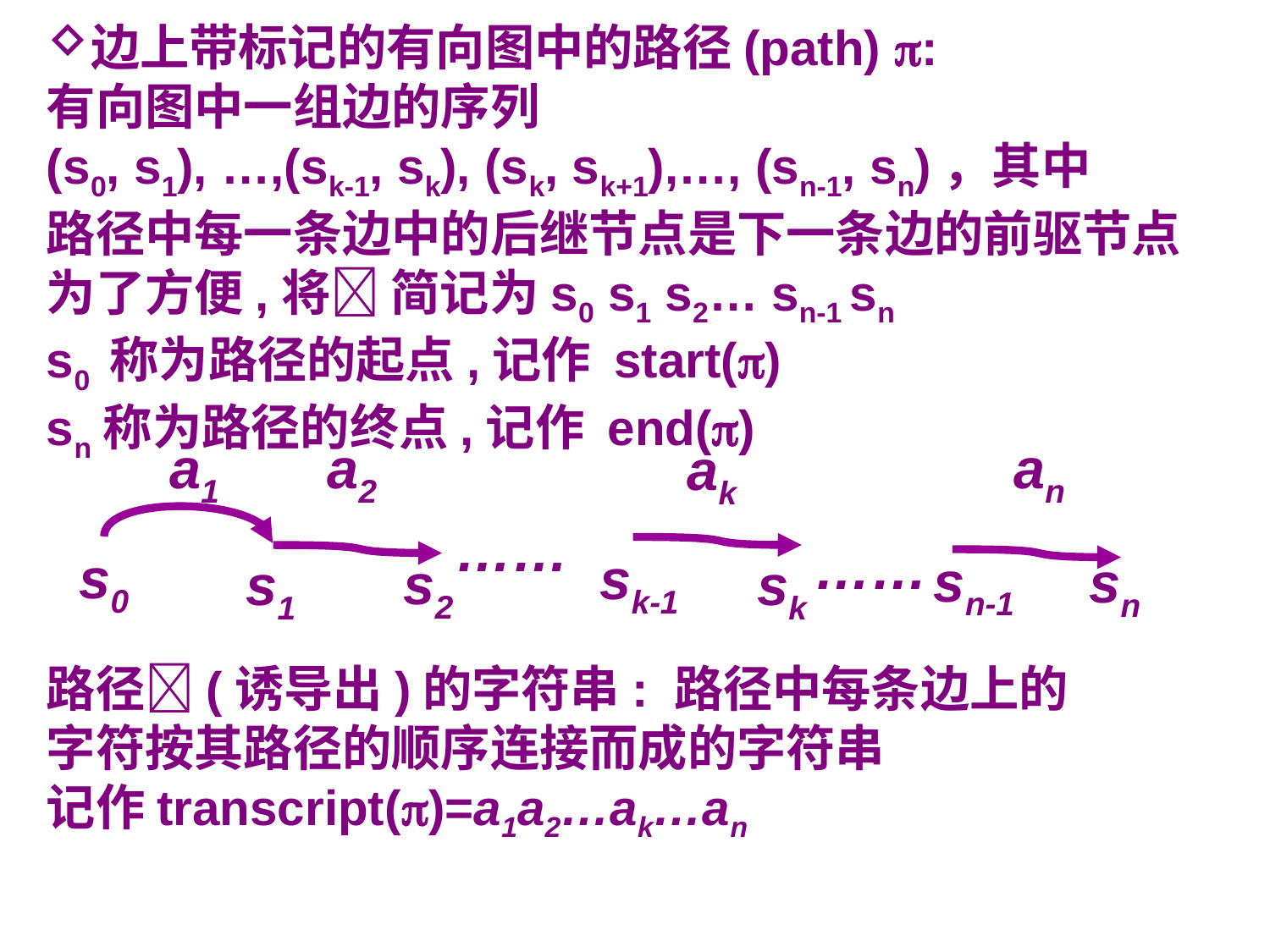

边上带标记的有向图中的路径(path) π:
有向图中一组边的序列
(s0, s1), …,(sk-1, sk), (sk, sk+1),…, (sn-1, sn)，其中
路径中每一条边中的后继节点是下一条边的前驱节点
为了方便,将π 简记为s0 s1 s2… sn-1 sn
s0 称为路径的起点,记作 start(π)
sn称为路径的终点,记作 end(π)

an
a1
a2
ak
……
……
s0
sk-1
sn-1
sn
s2
sk
s1
路径π(诱导出)的字符串: 路径中每条边上的字符按其路径的顺序连接而成的字符串
记作transcript(π)=a1a2…ak…an